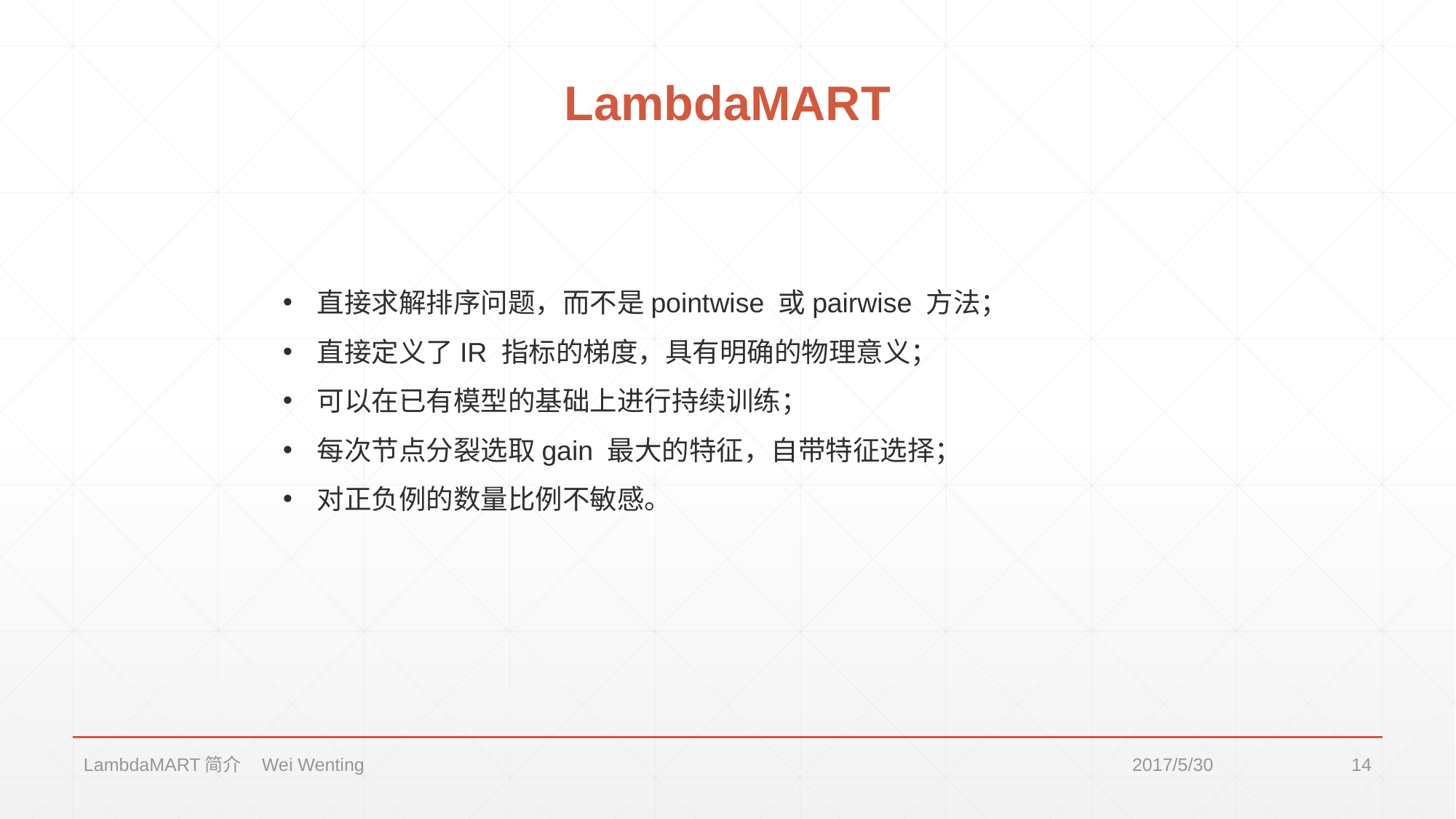

# LambdaMART
直接求解排序问题，⽽不是pointwise 或pairwise ⽅法；
直接定义了IR 指标的梯度，具有明确的物理意义；
可以在已有模型的基础上进⾏持续训练；
每次节点分裂选取gain 最⼤的特征，⾃带特征选择；
对正负例的数量⽐例不敏感。
LambdaMART简介    Wei Wenting
2017/5/30
14